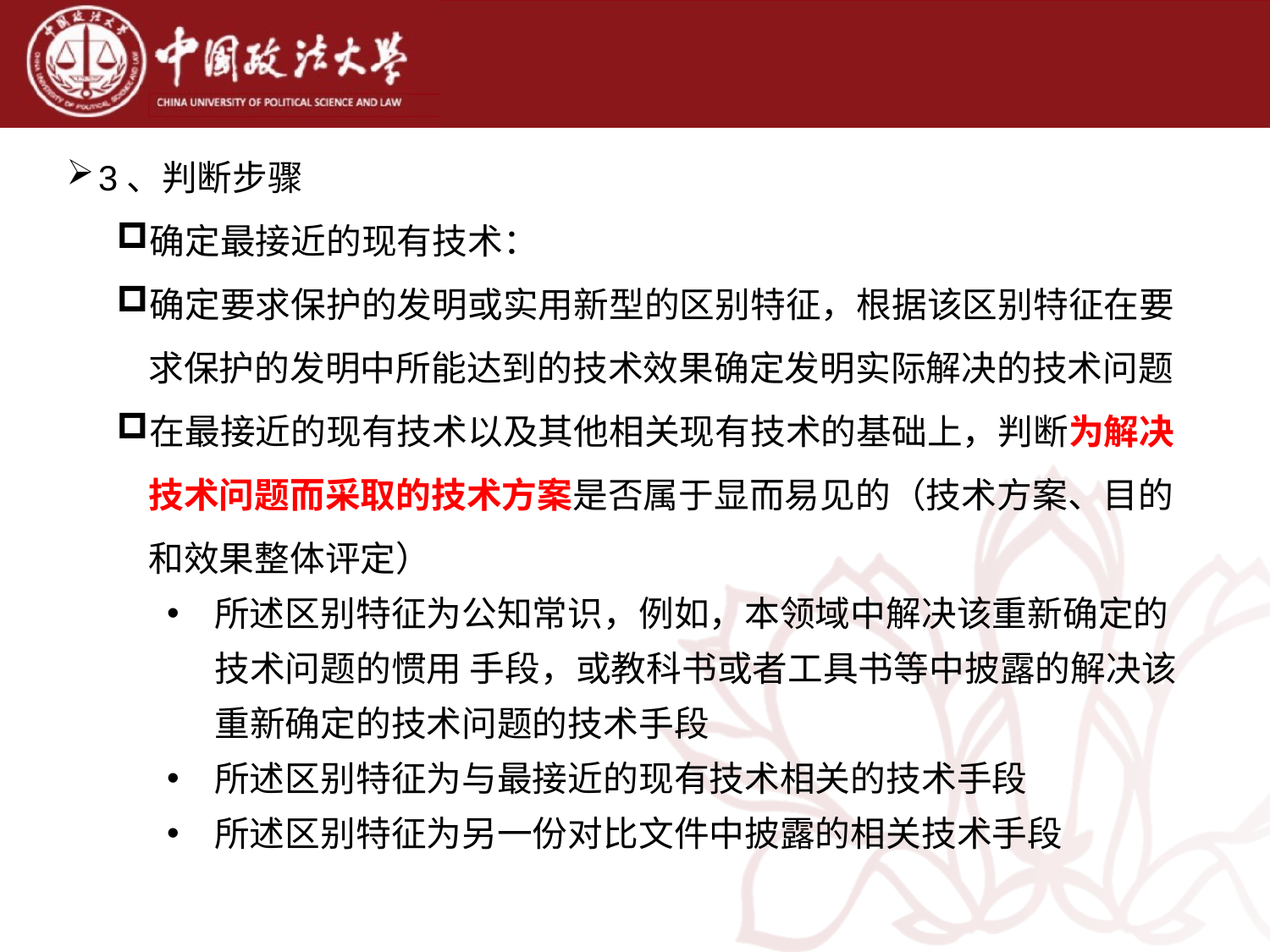

3、判断步骤
确定最接近的现有技术：
确定要求保护的发明或实用新型的区别特征，根据该区别特征在要求保护的发明中所能达到的技术效果确定发明实际解决的技术问题
在最接近的现有技术以及其他相关现有技术的基础上，判断为解决技术问题而采取的技术方案是否属于显而易见的（技术方案、目的和效果整体评定）
所述区别特征为公知常识，例如，本领域中解决该重新确定的技术问题的惯用 手段，或教科书或者工具书等中披露的解决该重新确定的技术问题的技术手段
所述区别特征为与最接近的现有技术相关的技术手段
所述区别特征为另一份对比文件中披露的相关技术手段